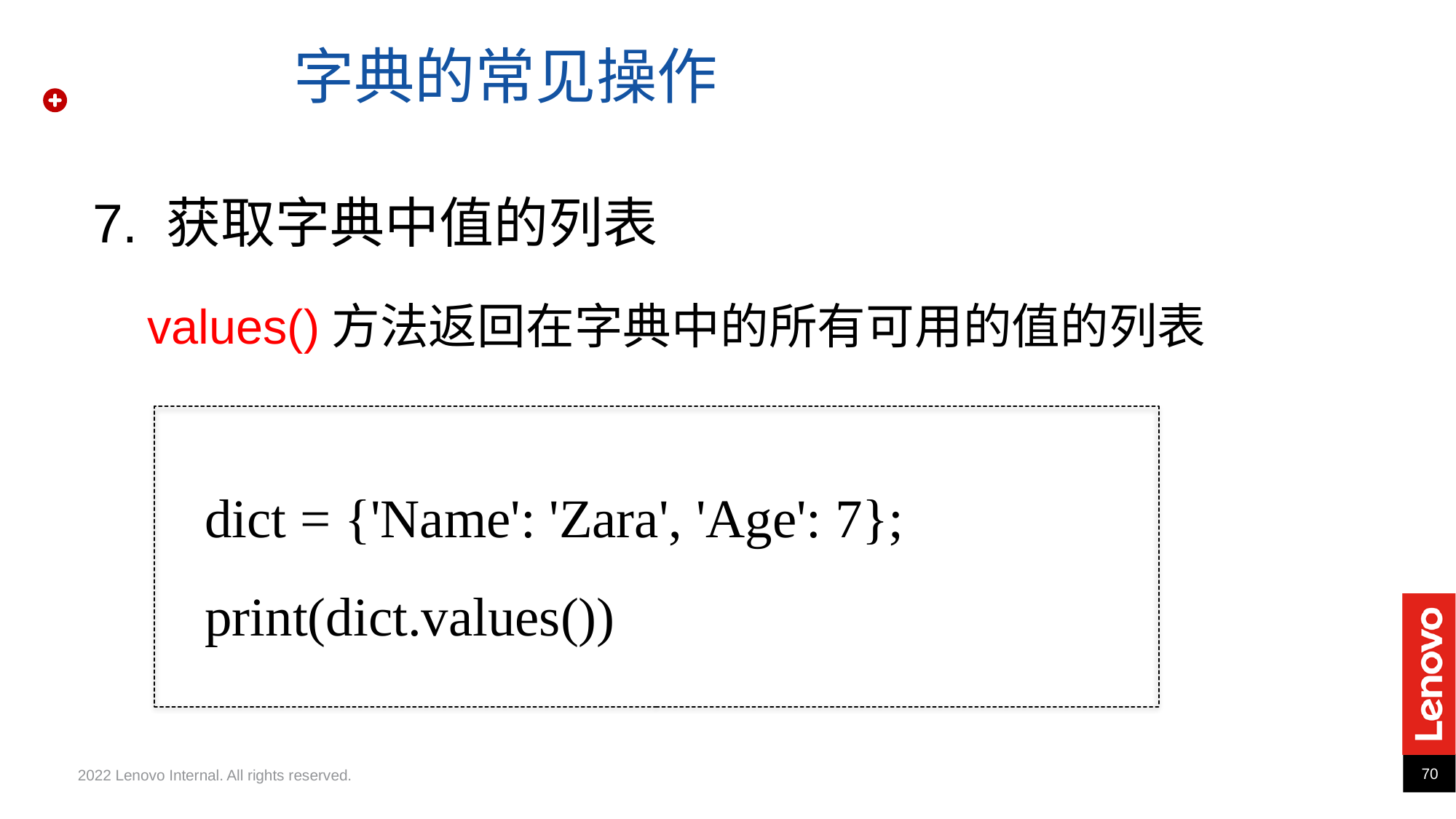

字典的常见操作
7. 获取字典中值的列表
values()方法返回在字典中的所有可用的值的列表

dict = {'Name': 'Zara', 'Age': 7};
print(dict.values())